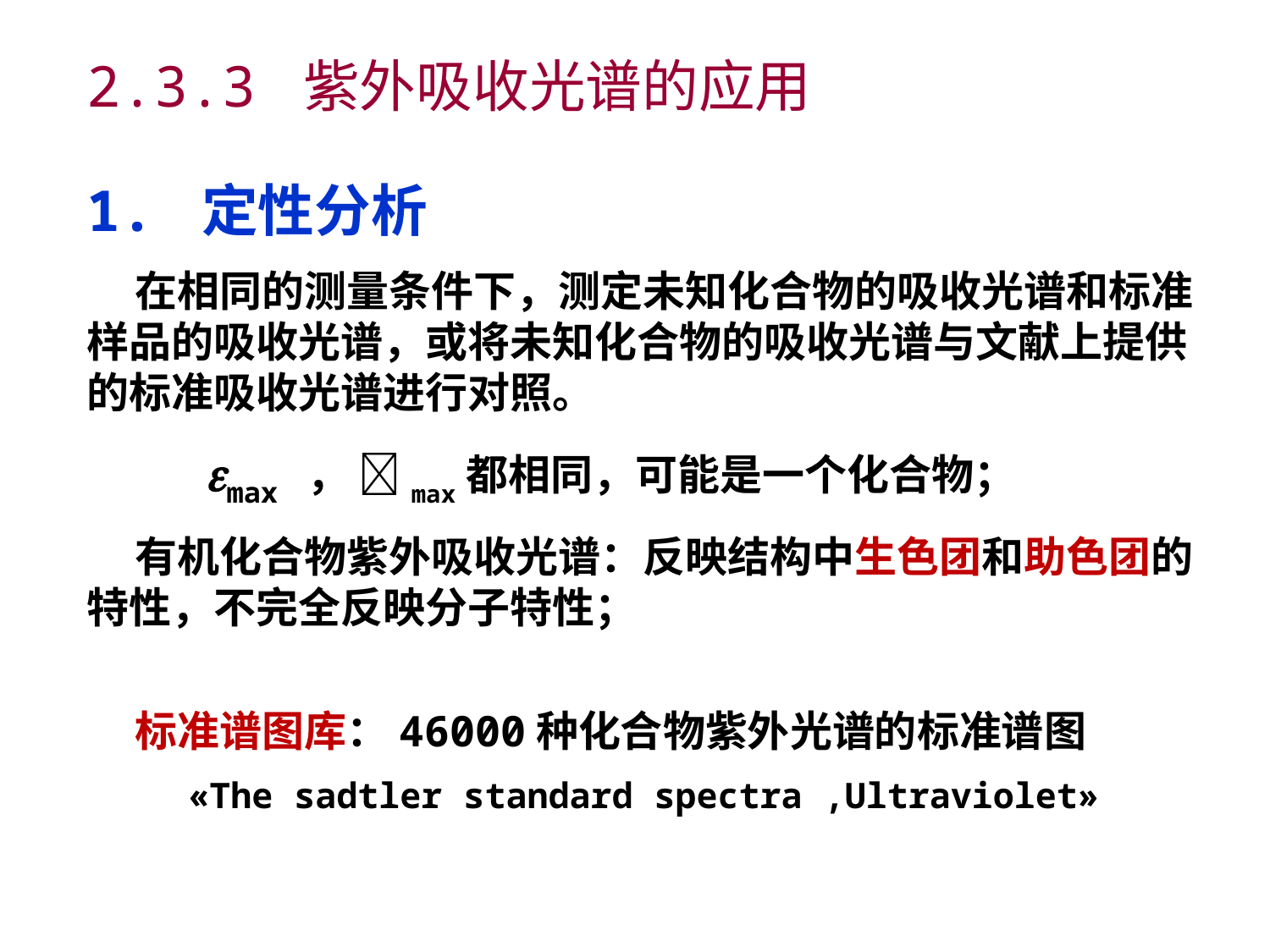

2.3.3 紫外吸收光谱的应用
1. 定性分析
    在相同的测量条件下，测定未知化合物的吸收光谱和标准样品的吸收光谱，或将未知化合物的吸收光谱与文献上提供的标准吸收光谱进行对照。
    εmax ， λmax都相同，可能是一个化合物；
    有机化合物紫外吸收光谱：反映结构中生色团和助色团的特性，不完全反映分子特性；

    标准谱图库：46000种化合物紫外光谱的标准谱图
    «The sadtler standard spectra ,Ultraviolet»